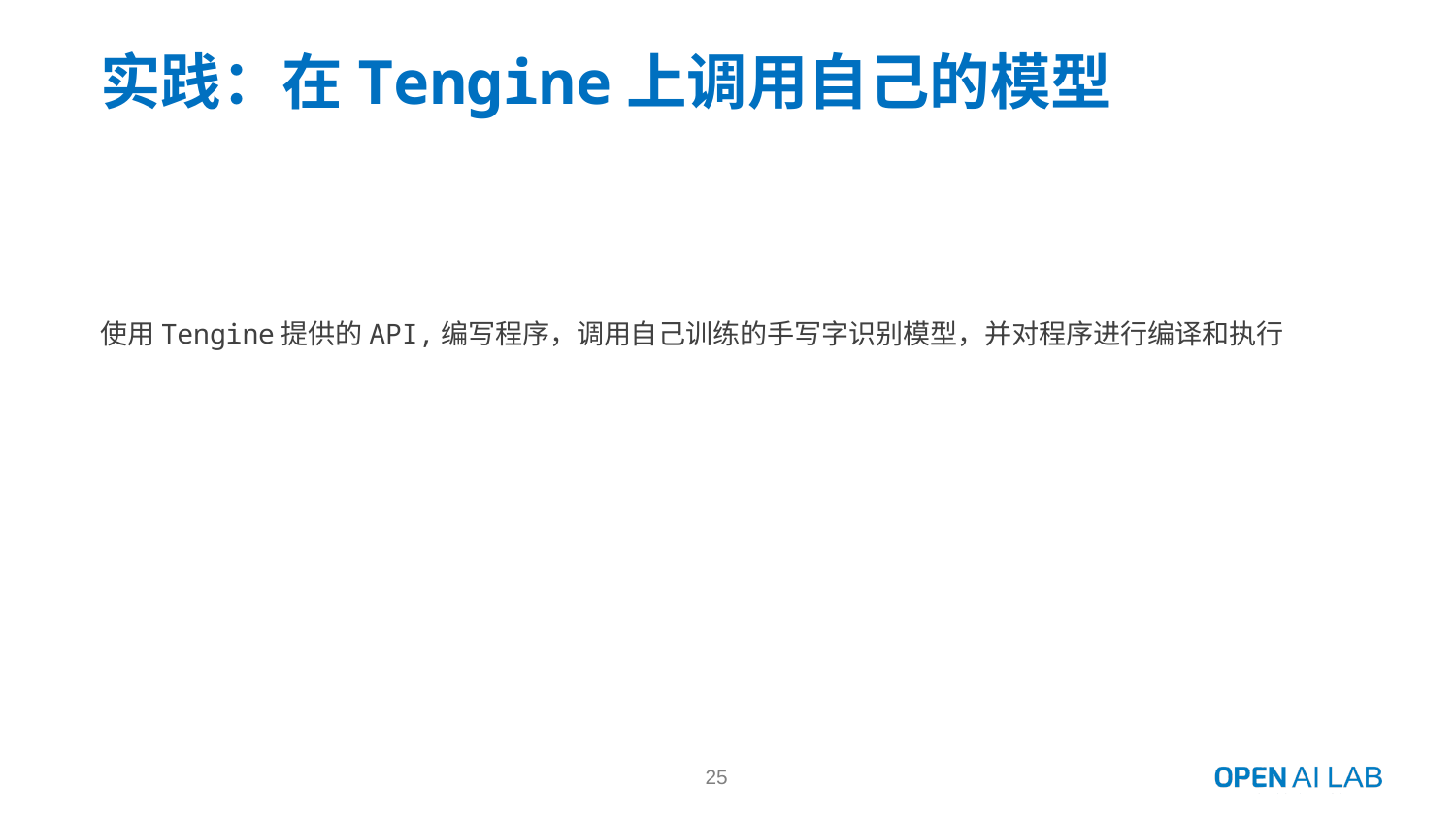

# 实践：在Tengine上调用自己的模型

使用Tengine提供的API,编写程序，调用自己训练的手写字识别模型，并对程序进行编译和执行